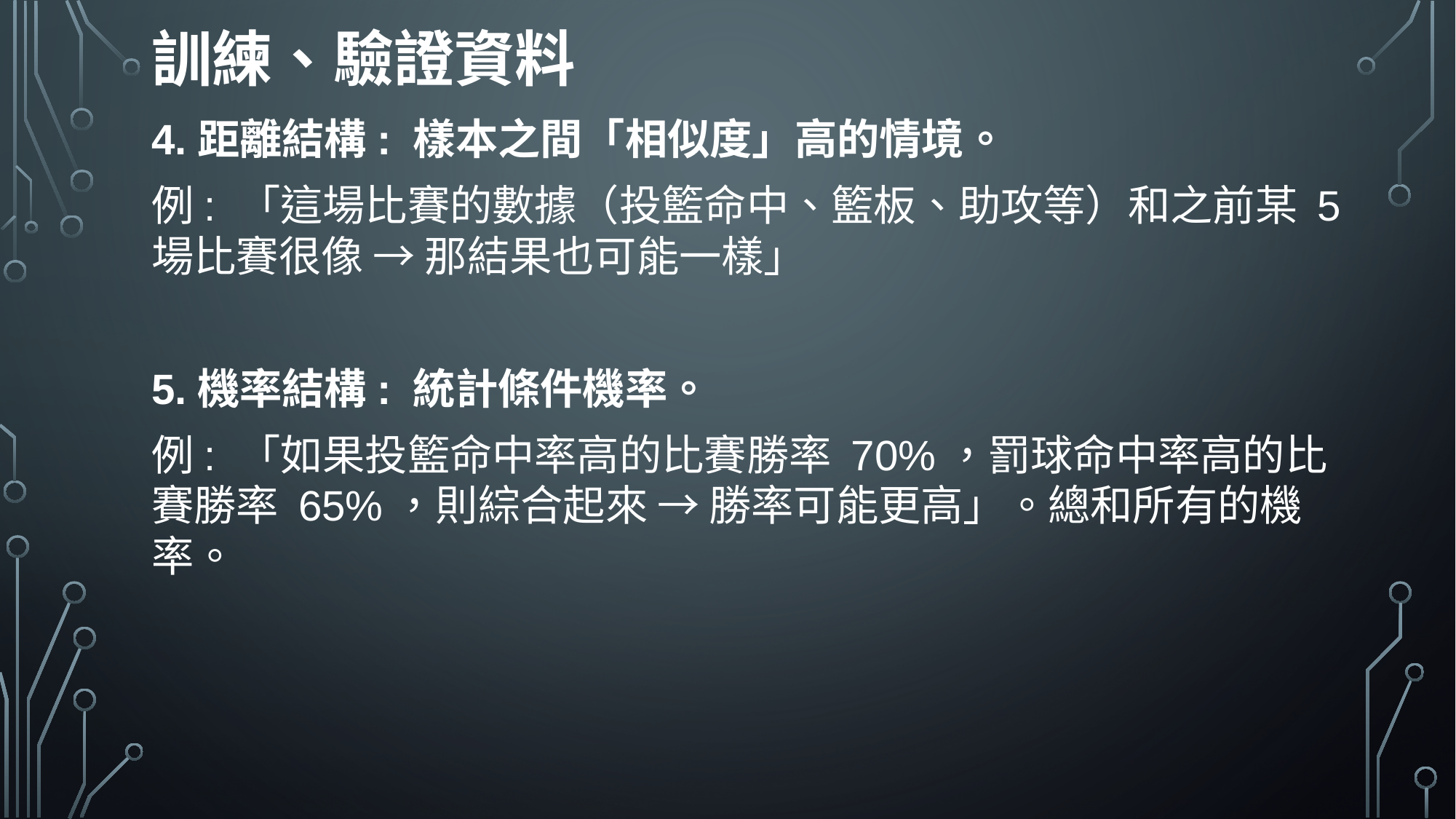

訓練、驗證資料
4.距離結構: 樣本之間「相似度」高的情境。
例: 「這場比賽的數據（投籃命中、籃板、助攻等）和之前某 5 場比賽很像 → 那結果也可能一樣」

5.機率結構: 統計條件機率。
例: 「如果投籃命中率高的比賽勝率 70%，罰球命中率高的比賽勝率 65%，則綜合起來 → 勝率可能更高」。總和所有的機率。